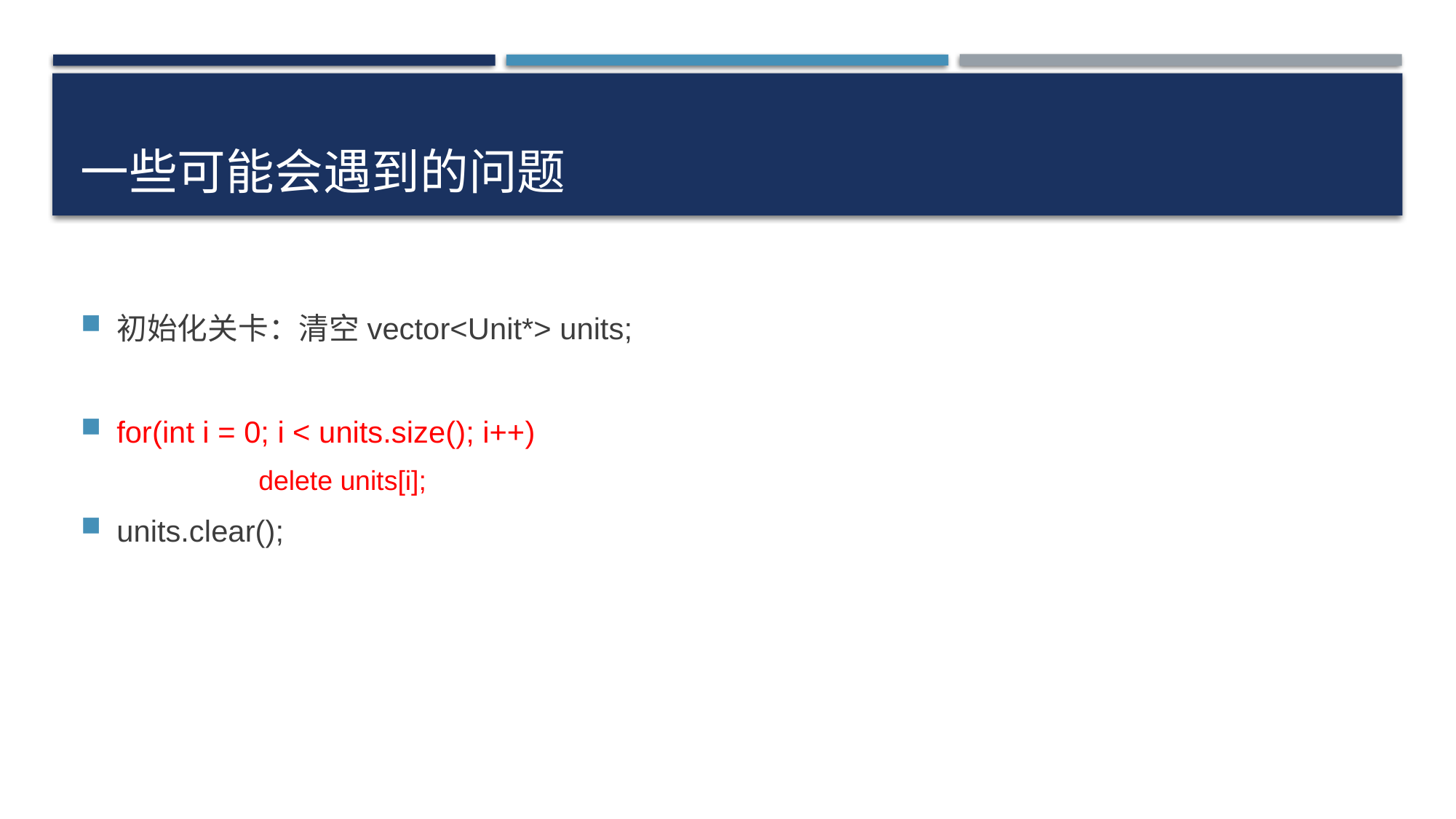

# 一些可能会遇到的问题
初始化关卡：清空vector<Unit*> units;

for(int i = 0; i < units.size(); i++)
	    delete units[i];
units.clear();